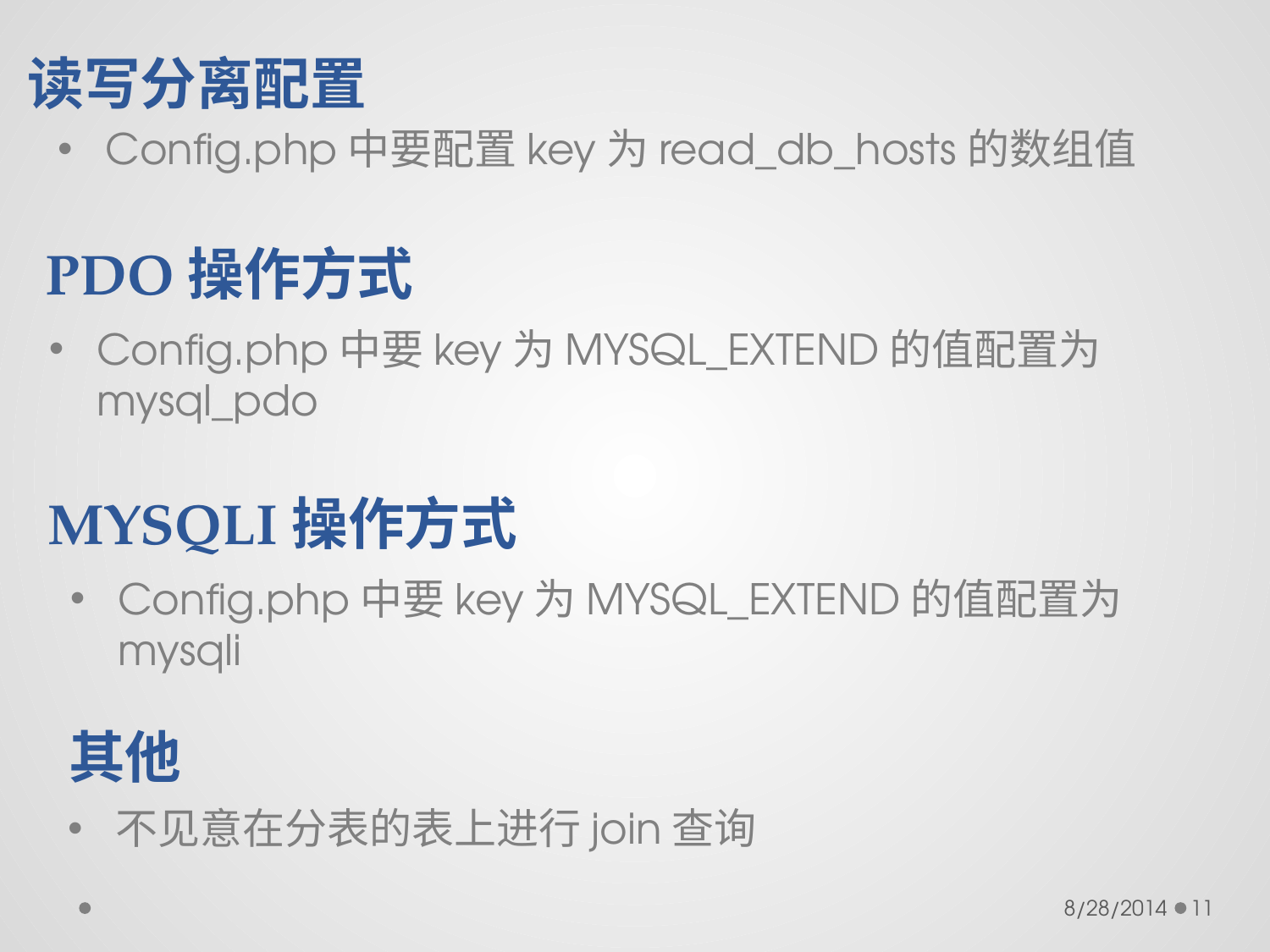

读写分离配置
Config.php中要配置key为read_db_hosts的数组值
PDO操作方式
Config.php中要key为MYSQL_EXTEND的值配置为mysql_pdo
MYSQLI操作方式
Config.php中要key为MYSQL_EXTEND的值配置为mysqli
其他
不见意在分表的表上进行join查询
8/28/2014
11